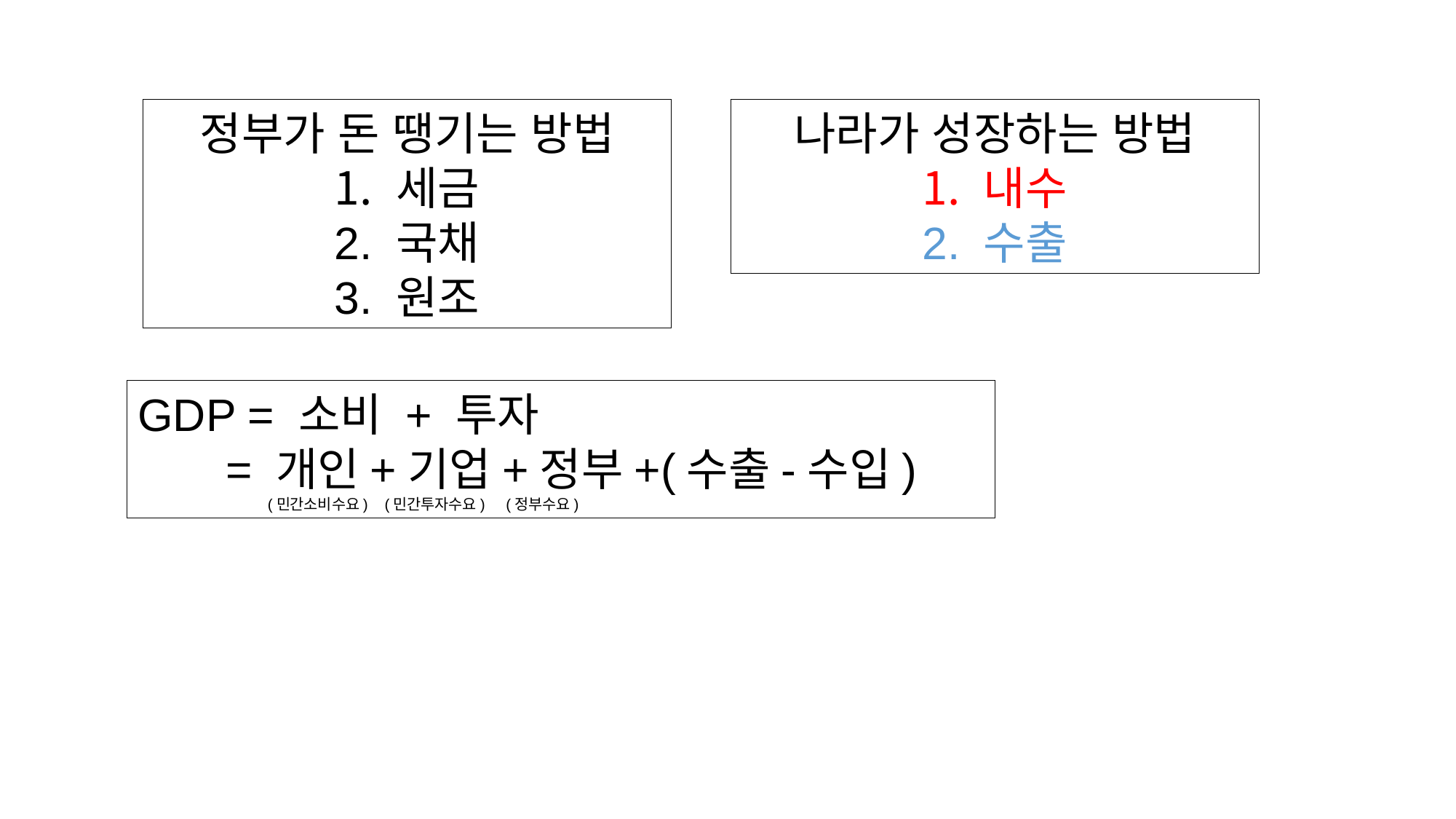

정부가 돈 땡기는 방법
세금
2. 국채
3. 원조
나라가 성장하는 방법
내수
2. 수출
GDP = 소비 + 투자
       = 개인+기업+정부+(수출-수입)
                               (민간소비수요)    (민간투자수요)     (정부수요)